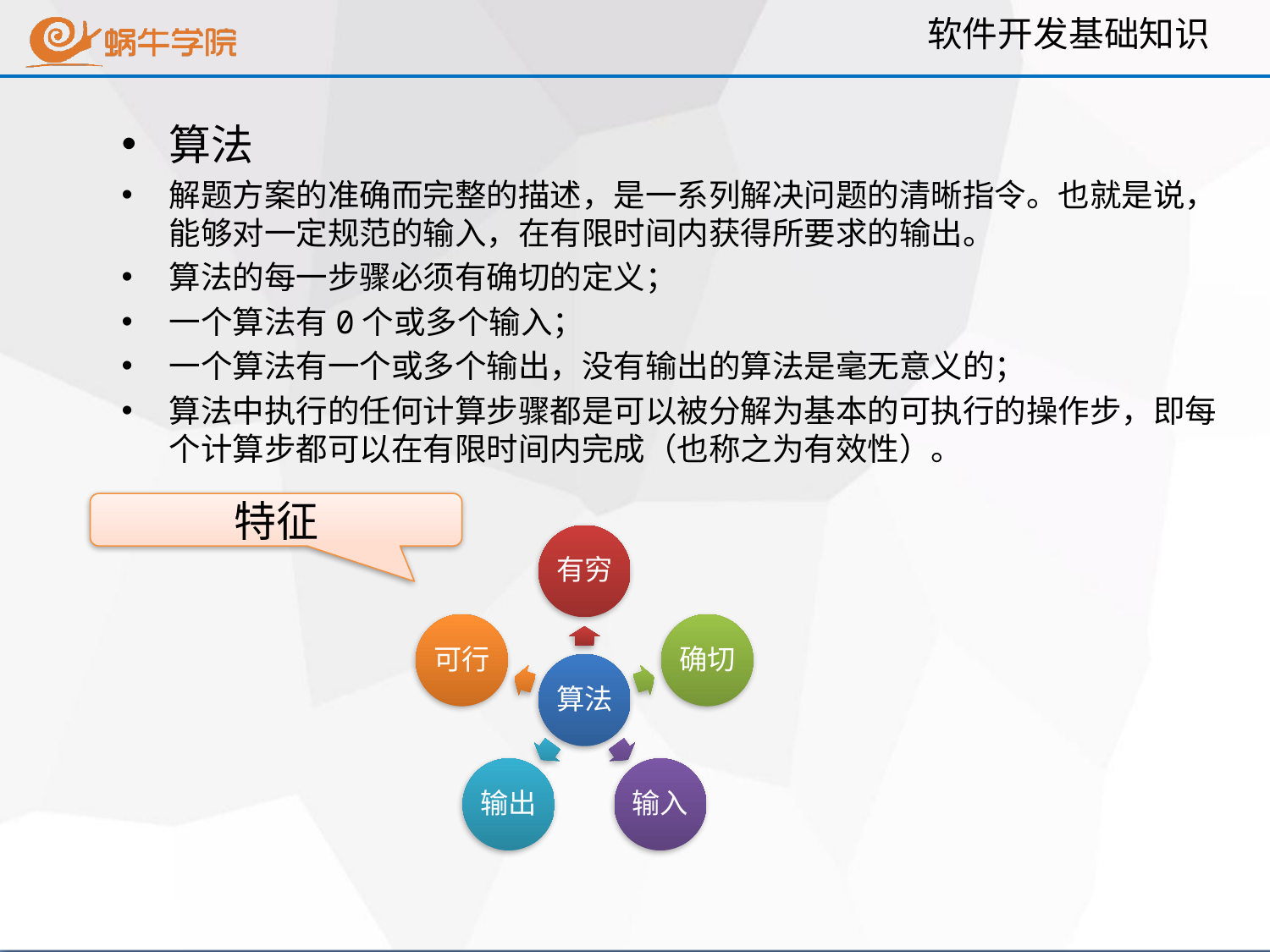

软件开发基础知识

算法
解题方案的准确而完整的描述，是一系列解决问题的清晰指令。也就是说，能够对一定规范的输入，在有限时间内获得所要求的输出。
算法的每一步骤必须有确切的定义；
一个算法有0个或多个输入；
一个算法有一个或多个输出，没有输出的算法是毫无意义的；
算法中执行的任何计算步骤都是可以被分解为基本的可执行的操作步，即每个计算步都可以在有限时间内完成（也称之为有效性）。

特征
算法

有穷

确切

输入

输出

可行